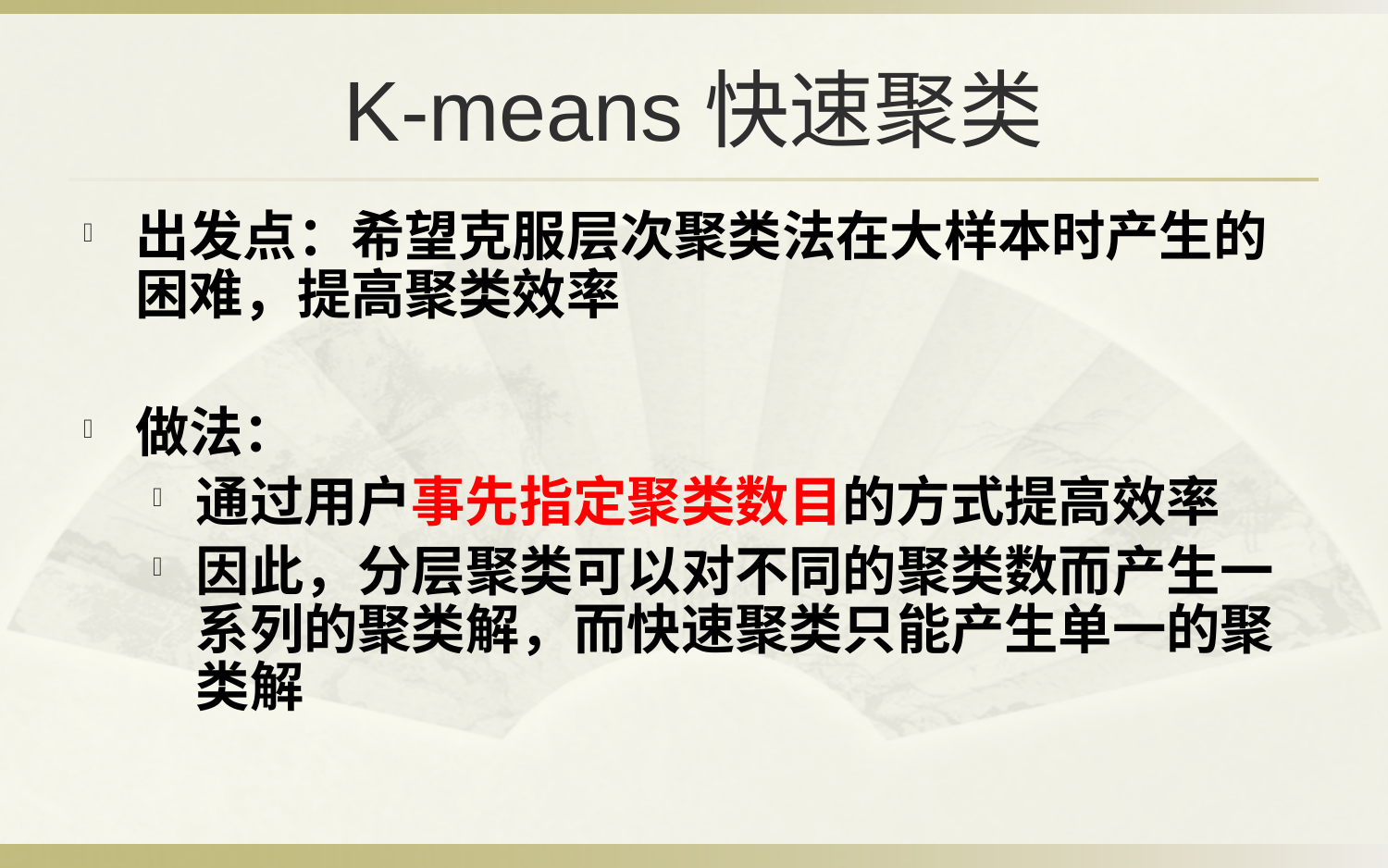

# K-means快速聚类
出发点：希望克服层次聚类法在大样本时产生的困难，提高聚类效率

做法：
通过用户事先指定聚类数目的方式提高效率
因此，分层聚类可以对不同的聚类数而产生一系列的聚类解，而快速聚类只能产生单一的聚类解